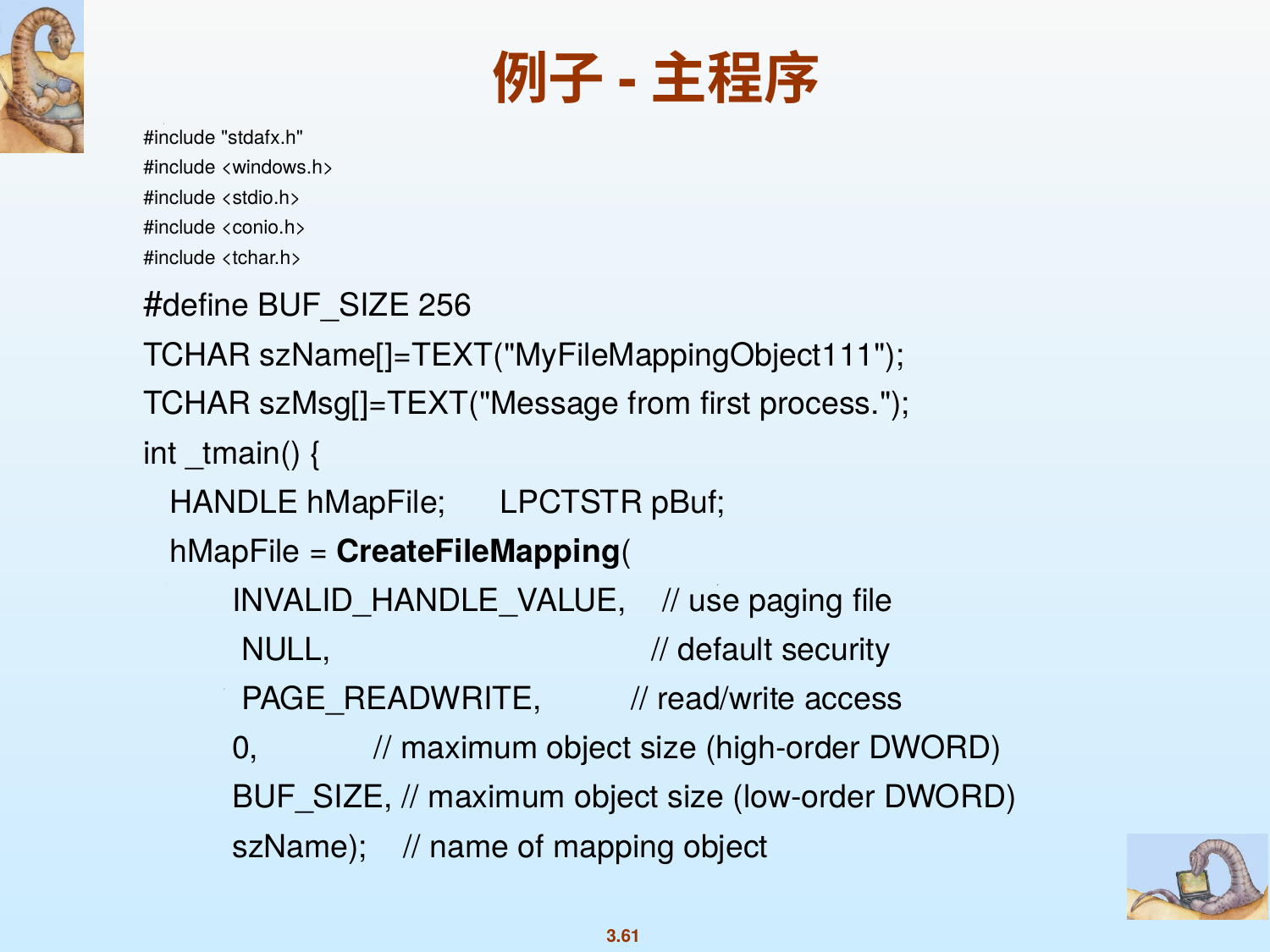

例子-主程序
#include "stdafx.h"
#include <windows.h>
#include <stdio.h>
#include <conio.h>
#include <tchar.h>
#define BUF_SIZE 256
TCHAR szName[]=TEXT("MyFileMappingObject111");
TCHAR szMsg[]=TEXT("Message from first process.");
int _tmain() {
   HANDLE hMapFile;      LPCTSTR pBuf;
   hMapFile = CreateFileMapping(
          INVALID_HANDLE_VALUE,    // use paging file
           NULL,                    		// default security
           PAGE_READWRITE,          // read/write access
          0,             // maximum object size (high-order DWORD)
          BUF_SIZE, // maximum object size (low-order DWORD)
          szName);    // name of mapping object